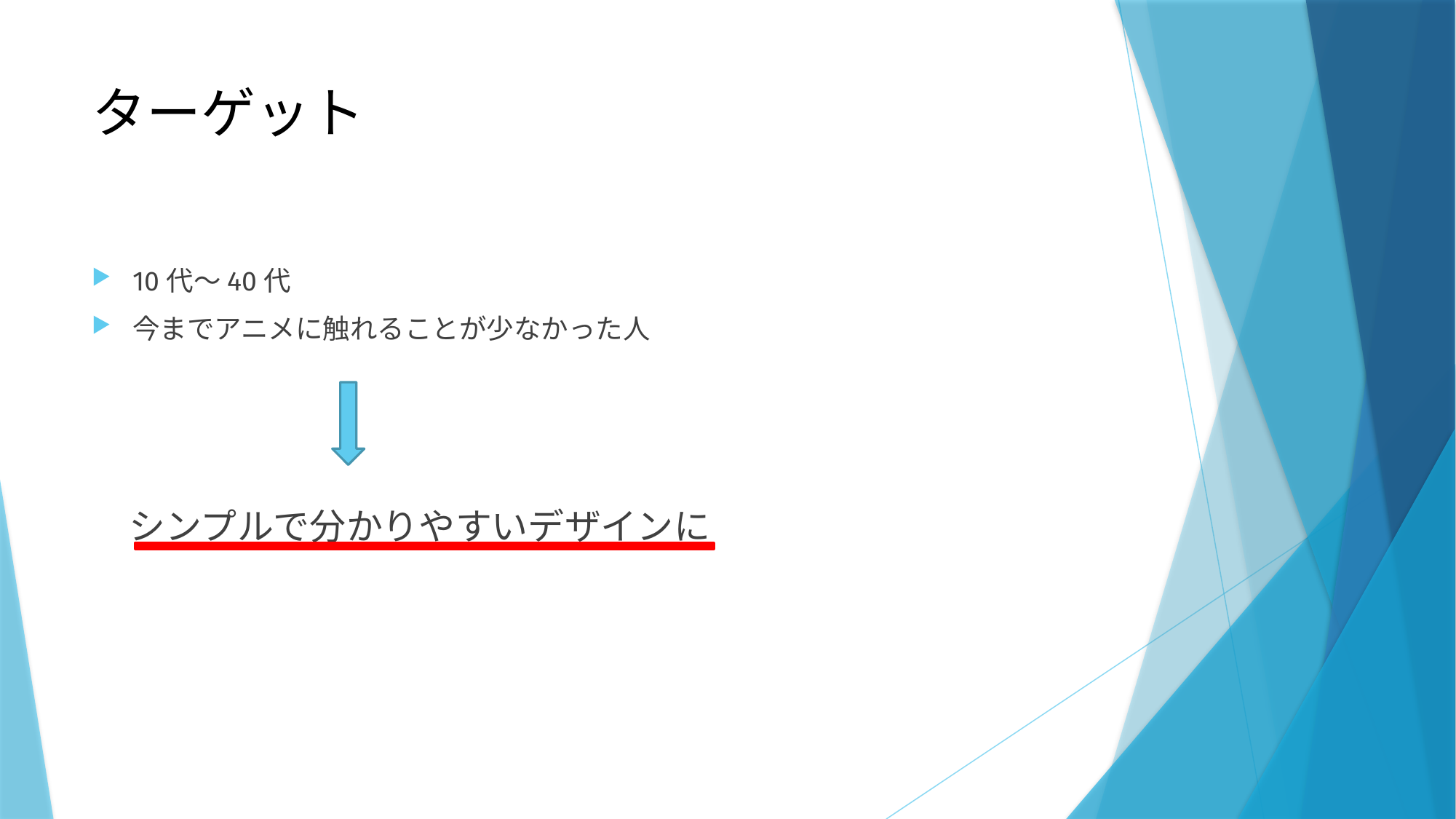

# ターゲット
10代～40代
今までアニメに触れることが少なかった人

     シンプルで分かりやすいデザインに